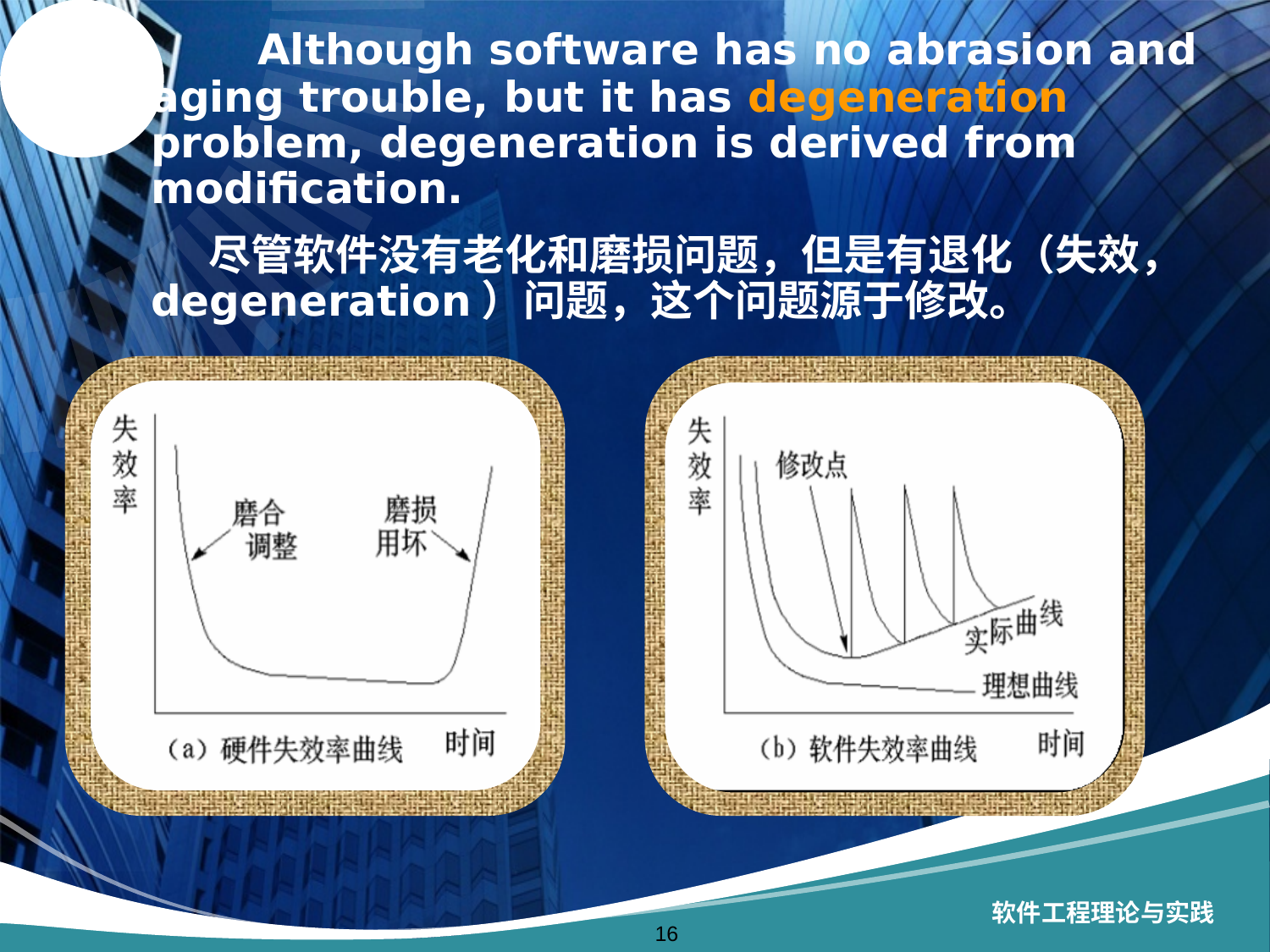

Although software has no abrasion and aging trouble, but it has degeneration problem, degeneration is derived from modification.
          尽管软件没有老化和磨损问题，但是有退化（失效，degeneration）问题，这个问题源于修改。

软件工程理论与实践
16